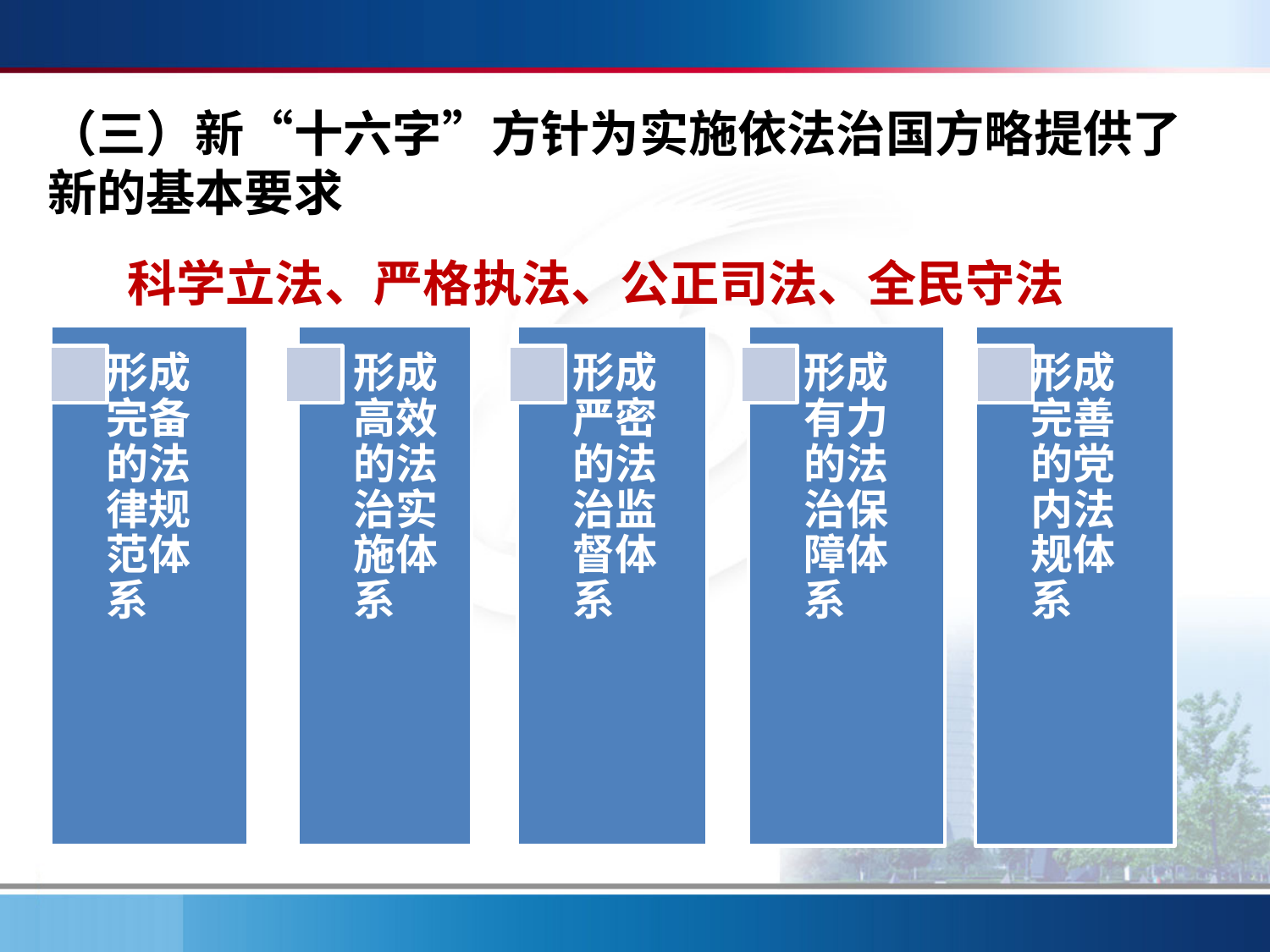

（三）新“十六字”方针为实施依法治国方略提供了新的基本要求
科学立法、严格执法、公正司法、全民守法

形成完备的法律规范体系

形成高效的法治实施体系

形成严密的法治监督体系

形成有力的法治保障体系

形成完善的党内法规体系